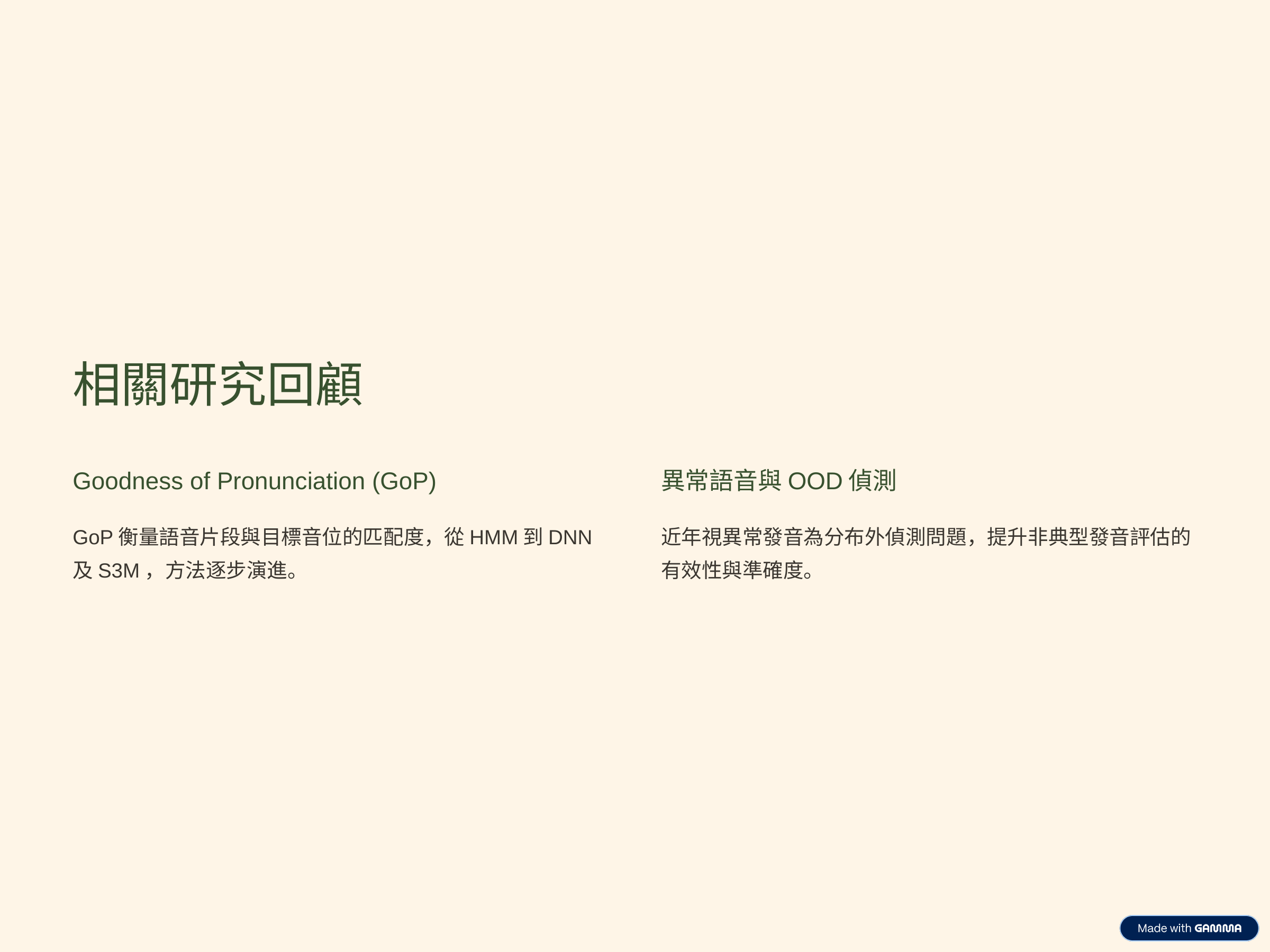

相關研究回顧
Goodness of Pronunciation (GoP)
異常語音與OOD偵測
GoP衡量語音片段與目標音位的匹配度，從HMM到DNN及S3M，方法逐步演進。
近年視異常發音為分布外偵測問題，提升非典型發音評估的有效性與準確度。